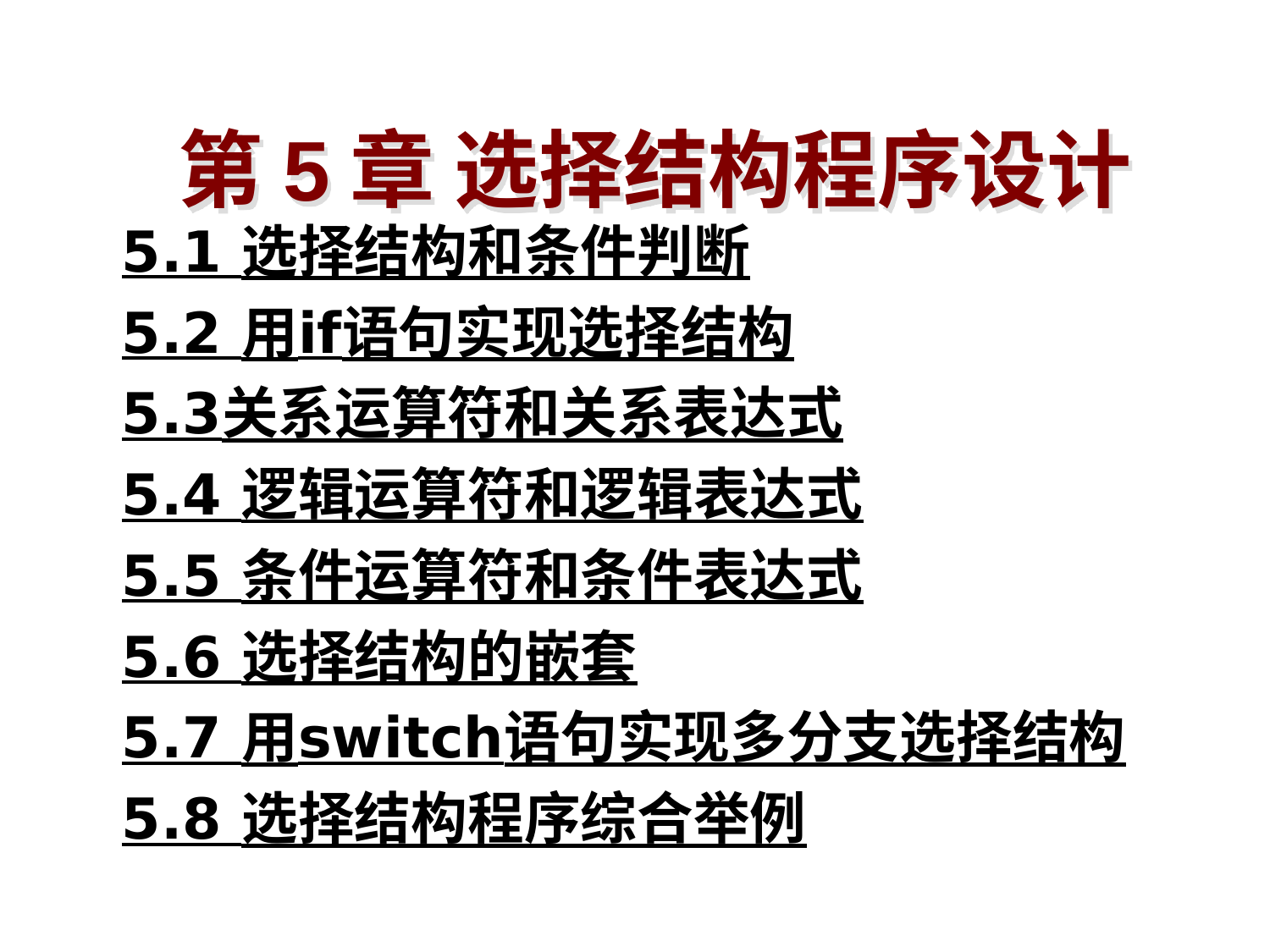

# 第5章 选择结构程序设计
5.1 选择结构和条件判断
5.2 用if语句实现选择结构
5.3关系运算符和关系表达式
5.4 逻辑运算符和逻辑表达式
5.5 条件运算符和条件表达式
5.6 选择结构的嵌套
5.7 用switch语句实现多分支选择结构
5.8 选择结构程序综合举例